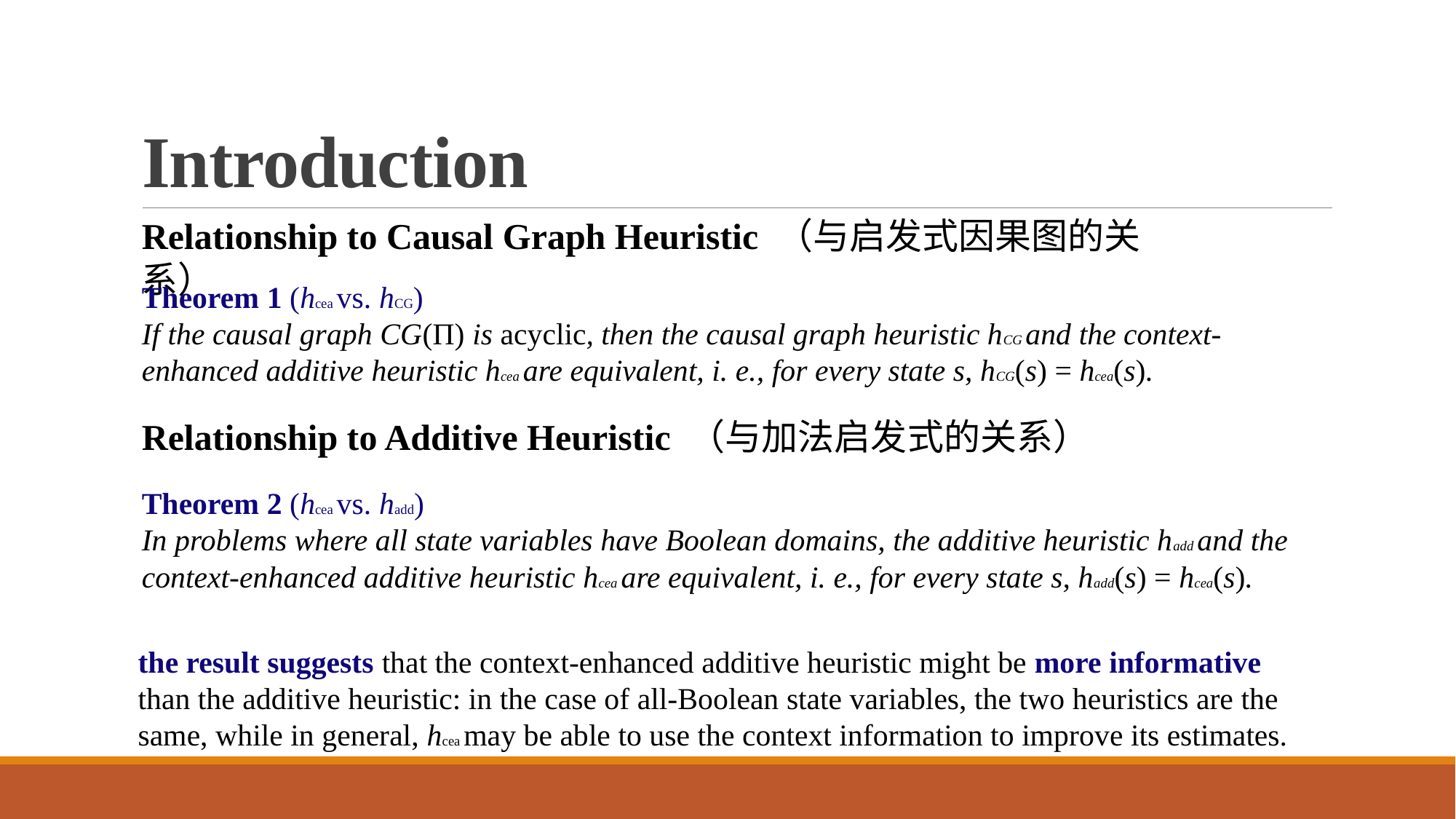

# Introduction
Relationship to Causal Graph Heuristic （与启发式因果图的关系）
Theorem 1 (hcea vs. hCG)
If the causal graph CG(Π) is acyclic, then the causal graph heuristic hCG and the context-enhanced additive heuristic hcea are equivalent, i. e., for every state s, hCG(s) = hcea(s).
Relationship to Additive Heuristic （与加法启发式的关系）
Theorem 2 (hcea vs. hadd)
In problems where all state variables have Boolean domains, the additive heuristic hadd and the context-enhanced additive heuristic hcea are equivalent, i. e., for every state s, hadd(s) = hcea(s).
the result suggests that the context-enhanced additive heuristic might be more informative than the additive heuristic: in the case of all-Boolean state variables, the two heuristics are the same, while in general, hcea may be able to use the context information to improve its estimates.